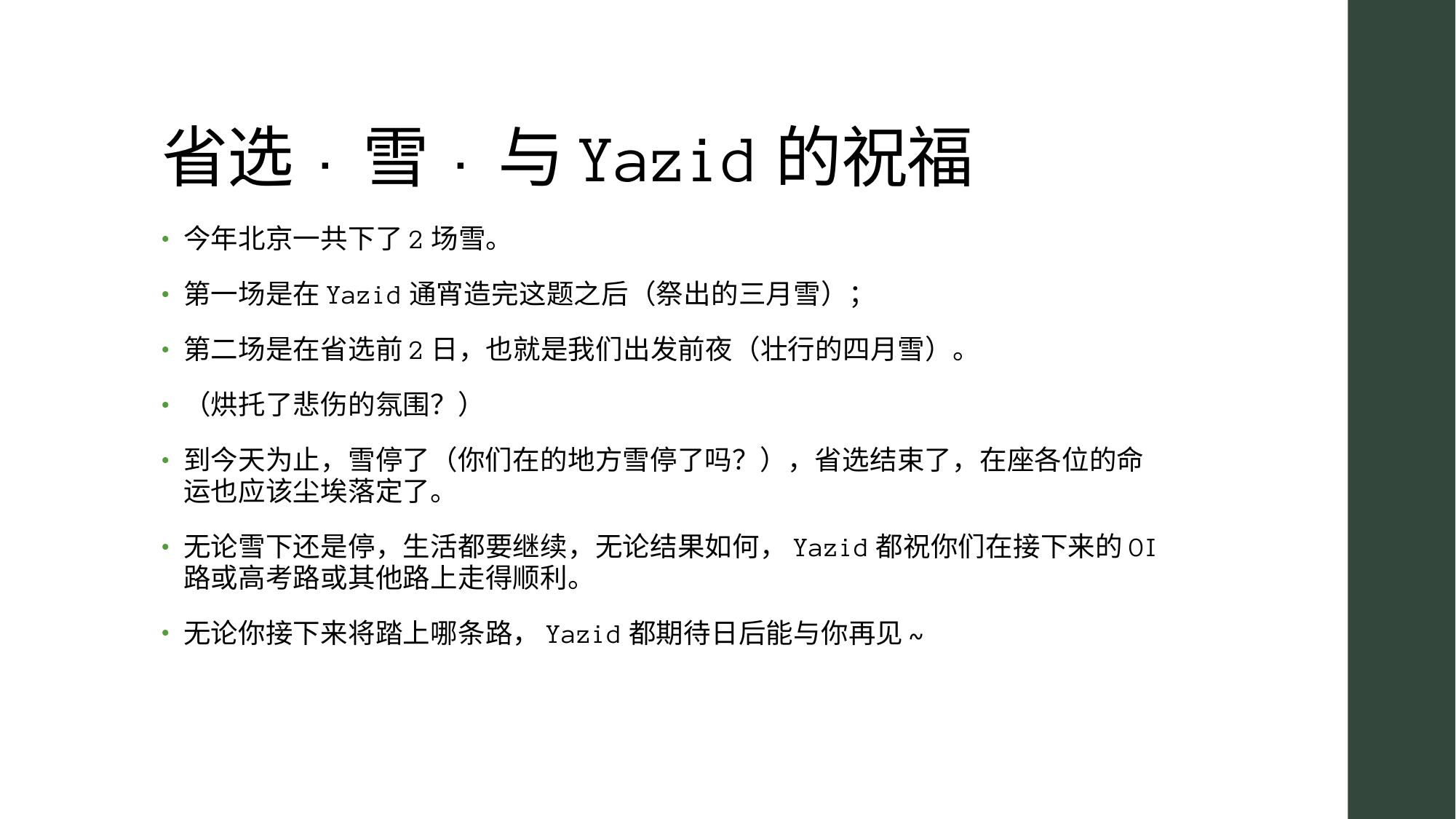

# 省选·雪·与Yazid的祝福
今年北京一共下了2场雪。
第一场是在Yazid通宵造完这题之后（祭出的三月雪）；
第二场是在省选前2日，也就是我们出发前夜（壮行的四月雪）。
（烘托了悲伤的氛围？）
到今天为止，雪停了（你们在的地方雪停了吗？），省选结束了，在座各位的命运也应该尘埃落定了。
无论雪下还是停，生活都要继续，无论结果如何，Yazid都祝你们在接下来的OI路或高考路或其他路上走得顺利。
无论你接下来将踏上哪条路，Yazid都期待日后能与你再见~